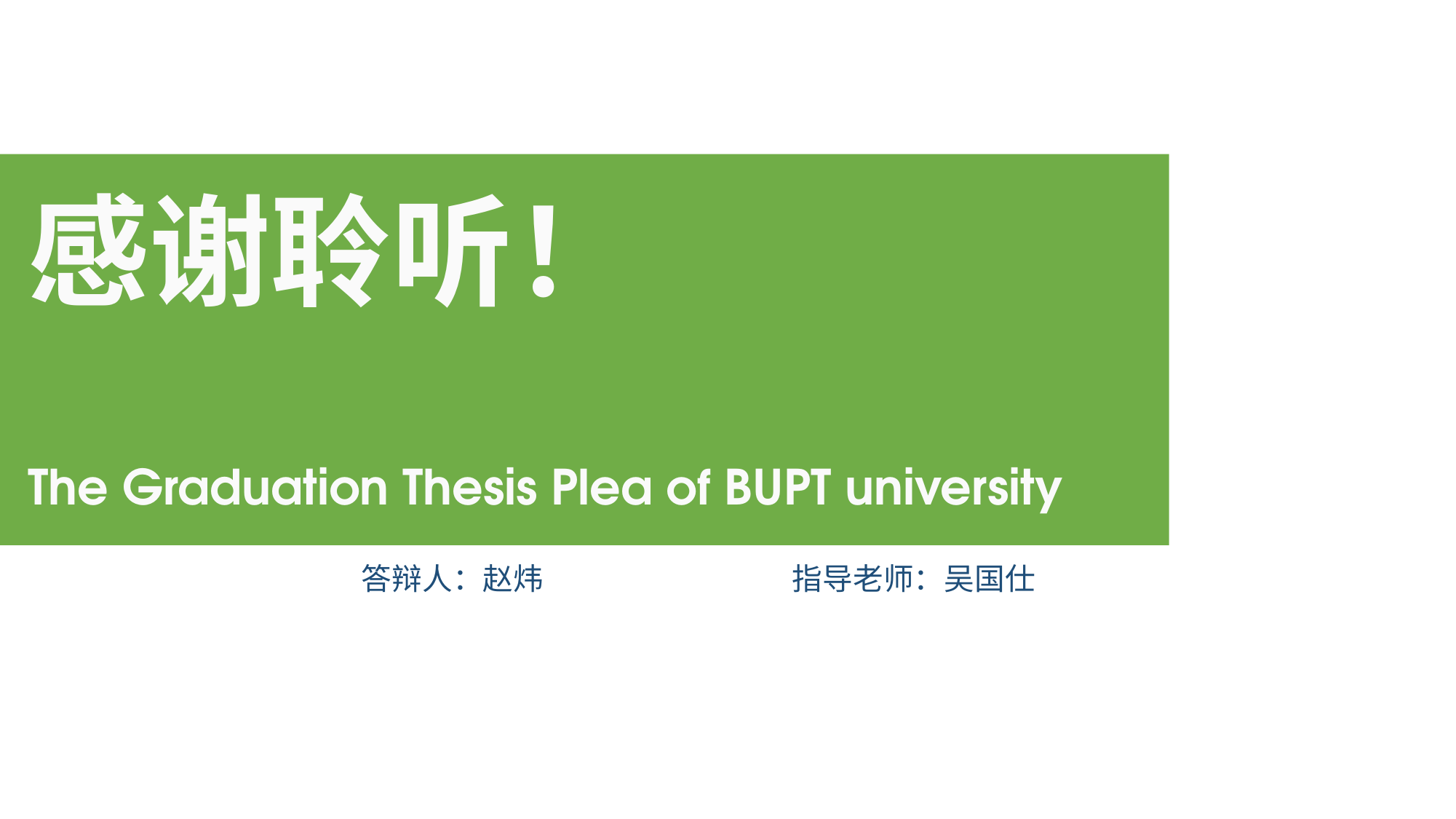

感谢聆听！
The Graduation Thesis Plea of BUPT university
答辩人：赵炜
指导老师：吴国仕